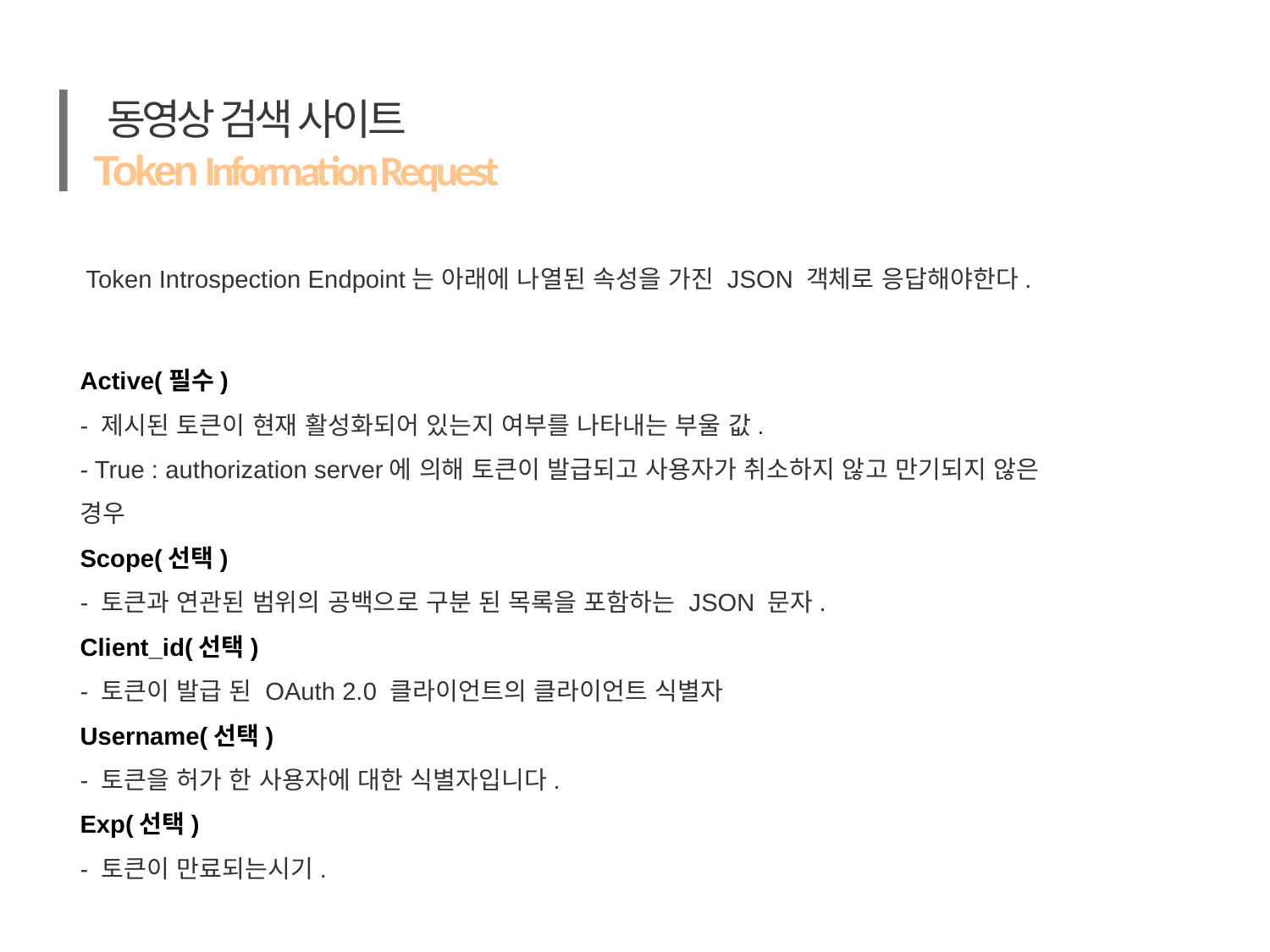

# 동영상 검색 사이트

Token Information Request
Token Introspection Endpoint는 아래에 나열된 속성을 가진 JSON 객체로 응답해야한다.
Active(필수)
- 제시된 토큰이 현재 활성화되어 있는지 여부를 나타내는 부울 값.
- True : authorization server에 의해 토큰이 발급되고 사용자가 취소하지 않고 만기되지 않은 경우
Scope(선택)
- 토큰과 연관된 범위의 공백으로 구분 된 목록을 포함하는 JSON 문자.
Client_id(선택)
- 토큰이 발급 된 OAuth 2.0 클라이언트의 클라이언트 식별자
Username(선택)
- 토큰을 허가 한 사용자에 대한 식별자입니다.
Exp(선택)
- 토큰이 만료되는시기.